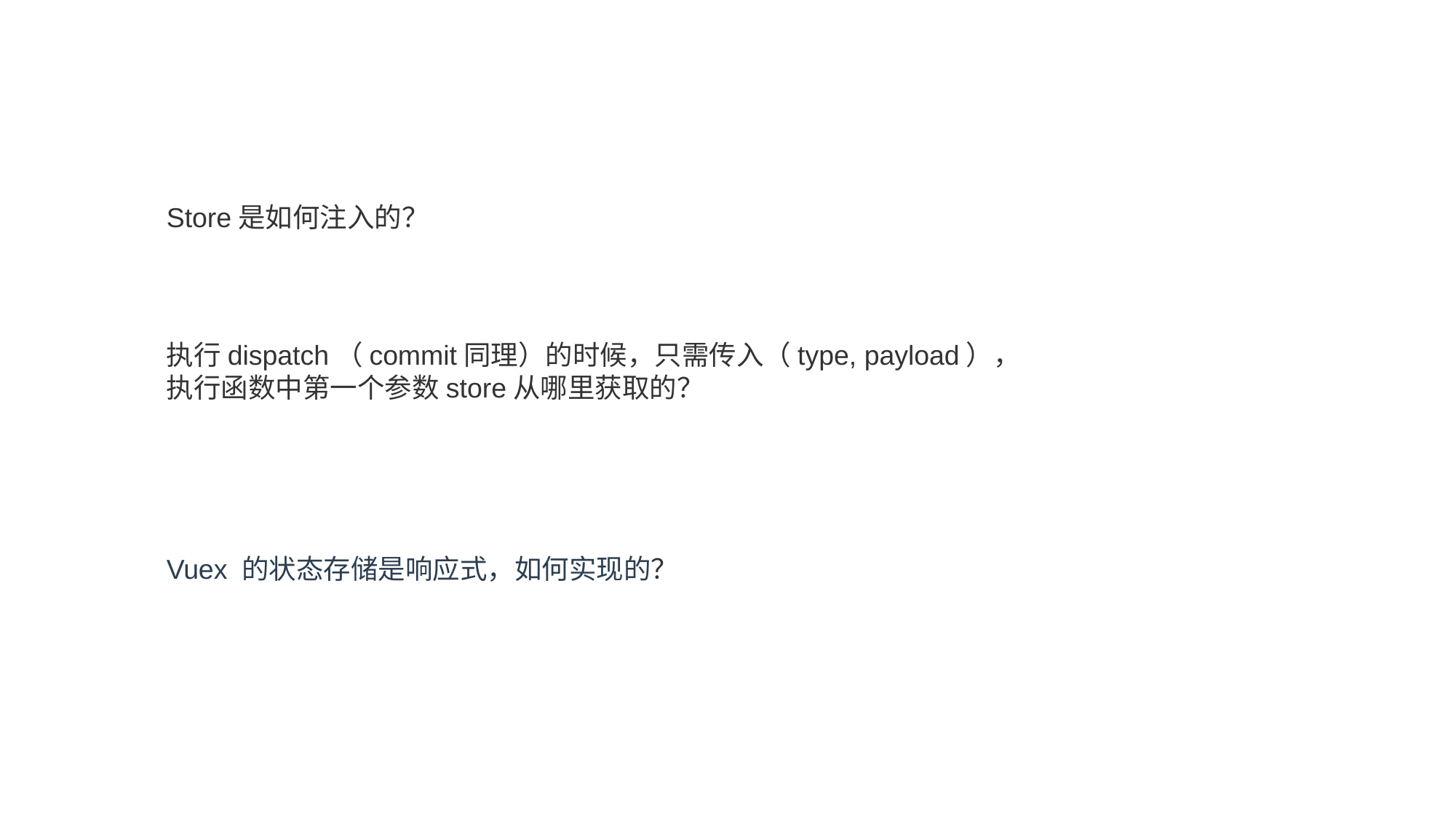

Store是如何注入的？
执行dispatch（commit同理）的时候，只需传入（type, payload），执行函数中第一个参数store从哪里获取的？
Vuex 的状态存储是响应式，如何实现的？